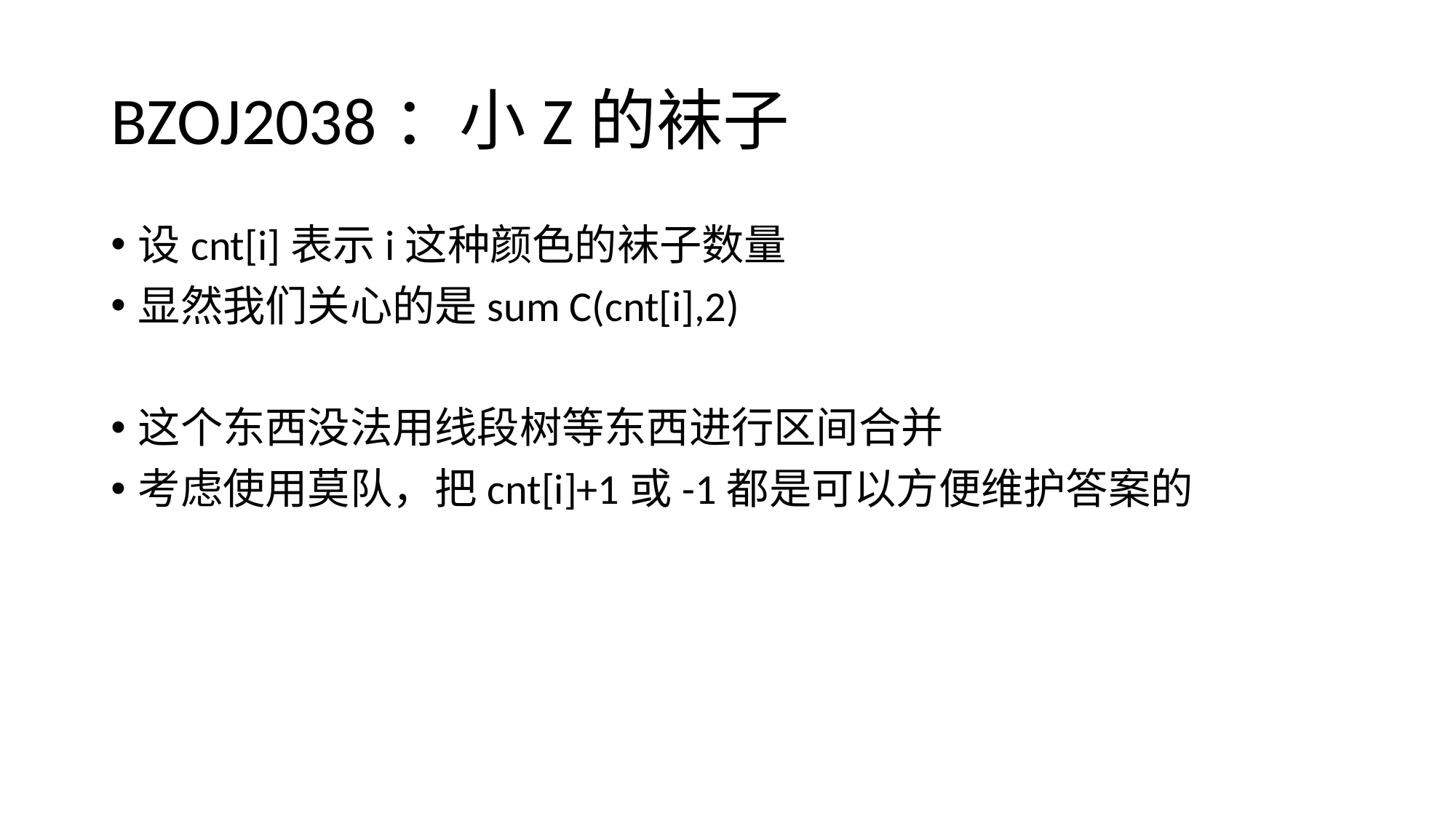

# BZOJ2038：小Z的袜子
设cnt[i]表示i这种颜色的袜子数量
显然我们关心的是sum C(cnt[i],2)

这个东西没法用线段树等东西进行区间合并
考虑使用莫队，把cnt[i]+1或-1都是可以方便维护答案的